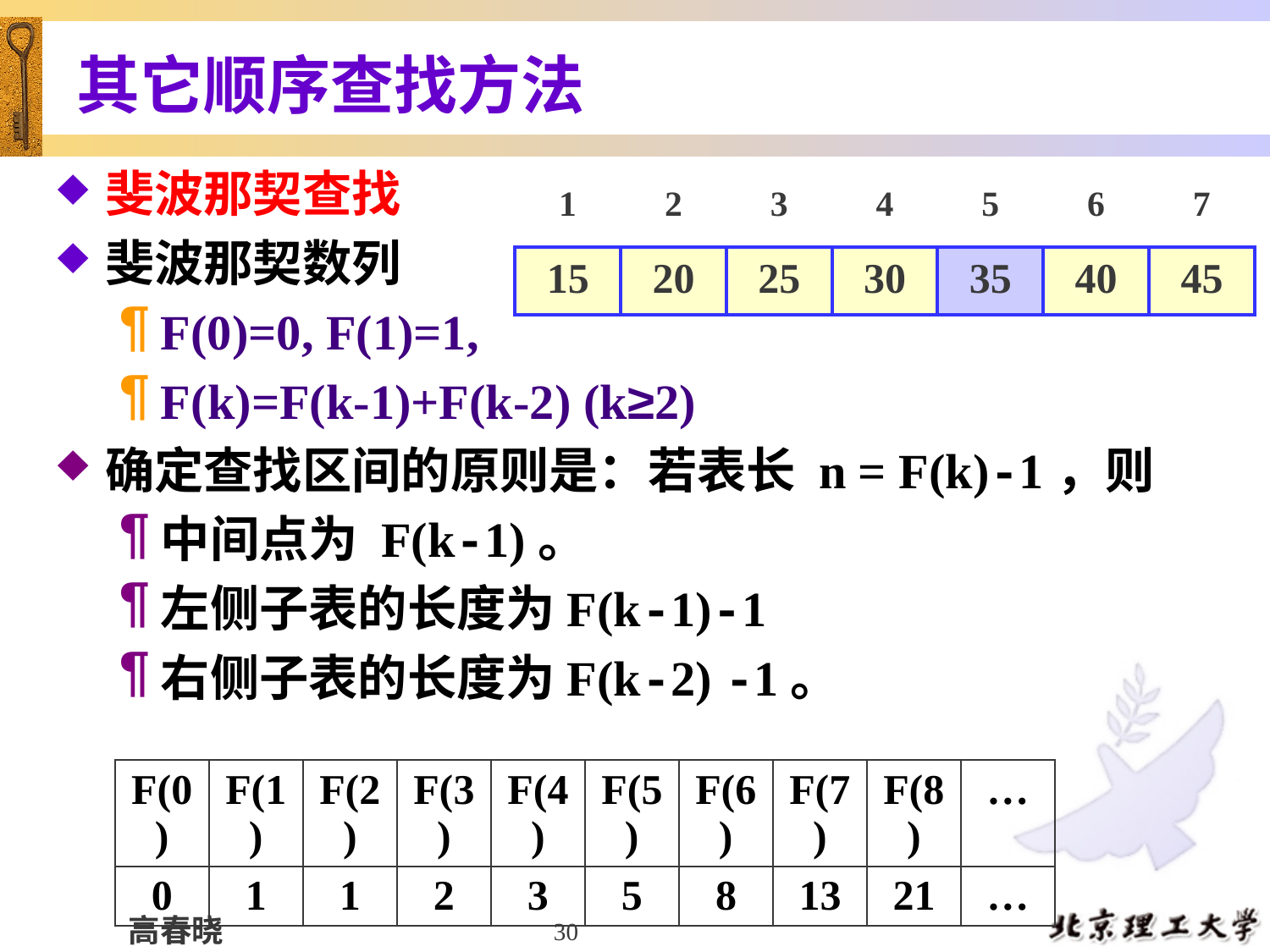

# 其它顺序查找方法
斐波那契查找
斐波那契数列
F(0)=0, F(1)=1,
F(k)=F(k-1)+F(k-2) (k≥2)
确定查找区间的原则是：若表长 n = F(k)-1，则
中间点为 F(k-1)。
左侧子表的长度为F(k-1)-1
右侧子表的长度为F(k-2) -1。
| 1 | 2 | 3 | 4 | 5 | 6 | 7 |
| --- | --- | --- | --- | --- | --- | --- |
| 15 | 20 | 25 | 30 | 35 | 40 | 45 |
| F(0) | F(1) | F(2) | F(3) | F(4) | F(5) | F(6) | F(7) | F(8) | … |
| --- | --- | --- | --- | --- | --- | --- | --- | --- | --- |
| 0 | 1 | 1 | 2 | 3 | 5 | 8 | 13 | 21 | … |
30